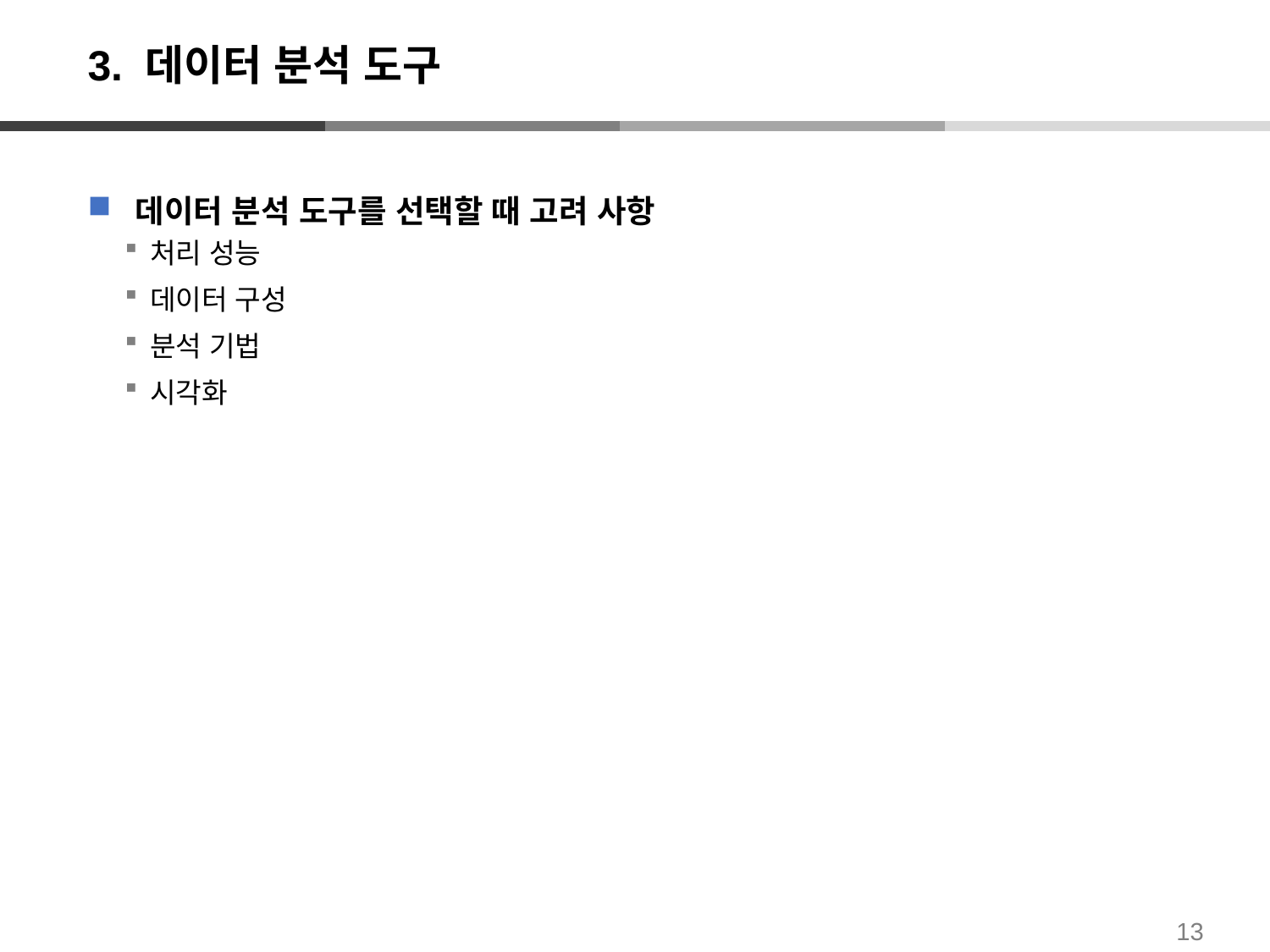

# 3. 데이터 분석 도구
데이터 분석 도구를 선택할 때 고려 사항
처리 성능
데이터 구성
분석 기법
시각화